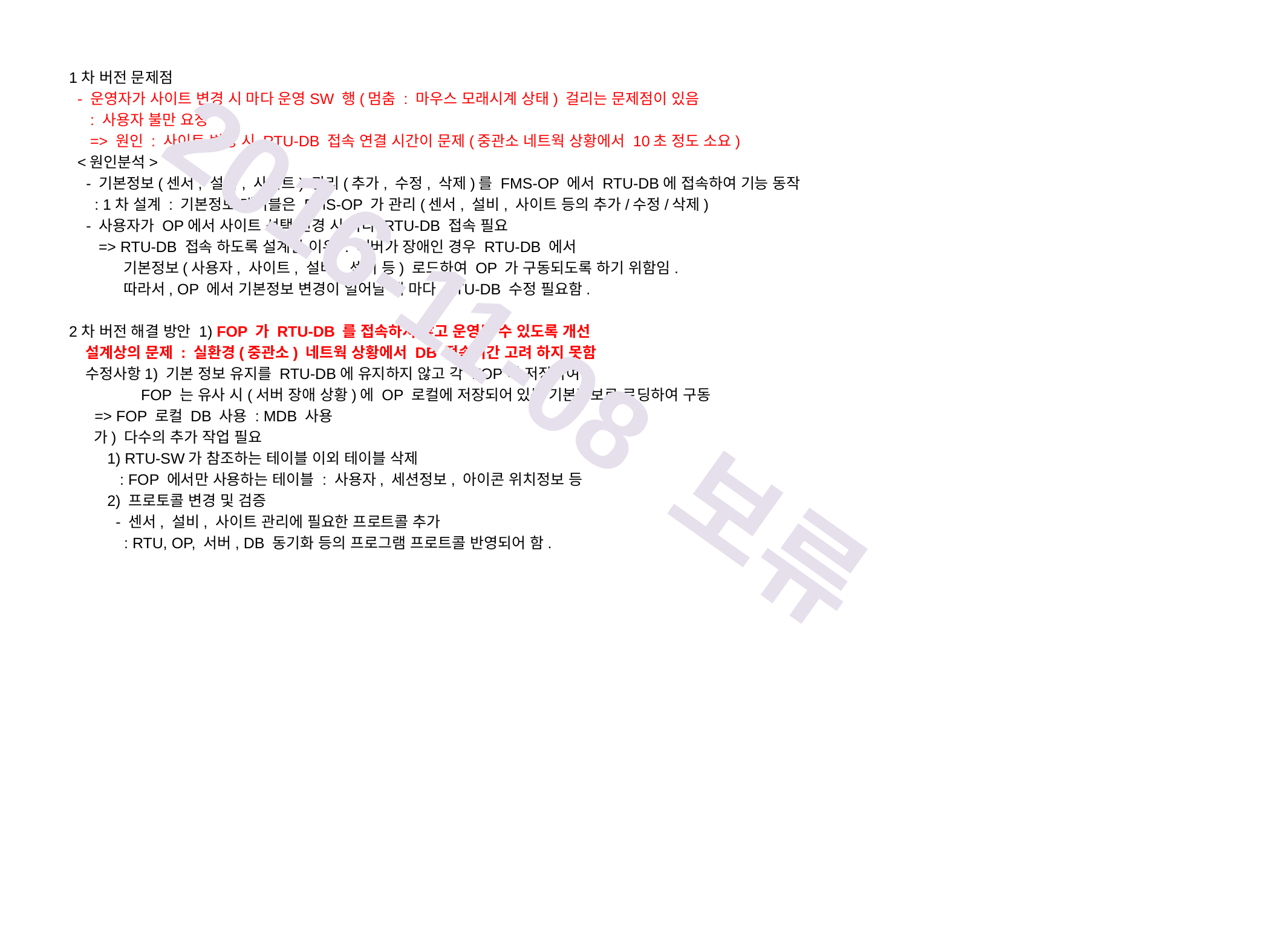

1차 버전 문제점
  - 운영자가 사이트 변경 시 마다 운영SW 행(멈춤 : 마우스 모래시계 상태) 걸리는 문제점이 있음
     : 사용자 불만 요청
     => 원인 : 사이트 변경 시 RTU-DB 접속 연결 시간이 문제(중관소 네트웍 상황에서 10초 정도 소요)
  <원인분석>
    - 기본정보(센서, 설비, 사이트) 관리(추가, 수정, 삭제)를 FMS-OP 에서 RTU-DB에 접속하여 기능 동작
      : 1차 설계 : 기본정보 테이블은 FMS-OP 가 관리(센서, 설비, 사이트 등의 추가/수정/삭제)
    - 사용자가 OP에서 사이트 선택 변경 시 마다 RTU-DB 접속 필요
       => RTU-DB 접속 하도록 설계한 이유 : 서버가 장애인 경우 RTU-DB 에서
            기본정보(사용자, 사이트, 설비, 센서 등) 로드하여 OP 가 구동되도록 하기 위함임.
            따라서, OP 에서 기본정보 변경이 일어날 때 마다 RTU-DB 수정 필요함.

2차 버전 해결 방안 1) FOP 가 RTU-DB 를 접속하지 않고 운영될 수 있도록 개선
   설계상의 문제 : 실환경(중관소) 네트웍 상황에서 DB 접속시간 고려 하지 못함
   수정사항1) 기본 정보 유지를 RTU-DB에 유지하지 않고 각 FOP에 저장하여
                 FOP 는 유사 시(서버 장애 상황)에 OP 로컬에 저장되어 있는 기본정보로 로딩하여 구동
      => FOP 로컬 DB 사용 : MDB 사용
     가) 다수의 추가 작업 필요
         1) RTU-SW가 참조하는 테이블 이외 테이블 삭제
            : FOP 에서만 사용하는 테이블 : 사용자, 세션정보, 아이콘 위치정보 등
         2) 프로토콜 변경 및 검증
           - 센서, 설비, 사이트 관리에 필요한 프로트콜 추가
             : RTU, OP, 서버, DB 동기화 등의 프로그램 프로트콜 반영되어 함.
2016-11-08 보류